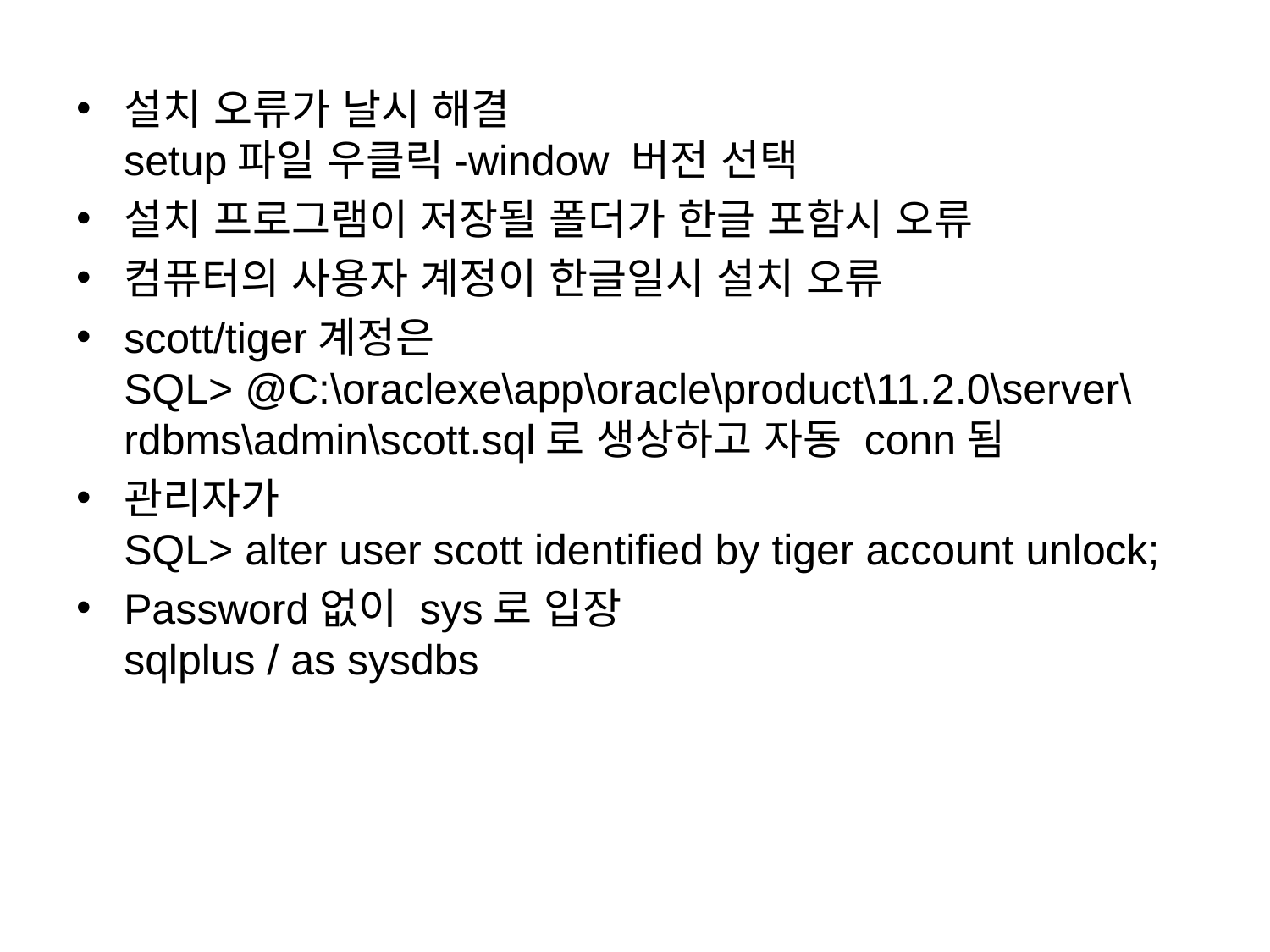

설치 오류가 날시 해결
setup파일 우클릭-window 버전 선택
설치 프로그램이 저장될 폴더가 한글 포함시 오류
컴퓨터의 사용자 계정이 한글일시 설치 오류
scott/tiger계정은
SQL> @C:\oraclexe\app\oracle\product\11.2.0\server\rdbms\admin\scott.sql로 생상하고 자동 conn됨
관리자가
SQL> alter user scott identified by tiger account unlock;
Password없이 sys로 입장
sqlplus / as sysdbs